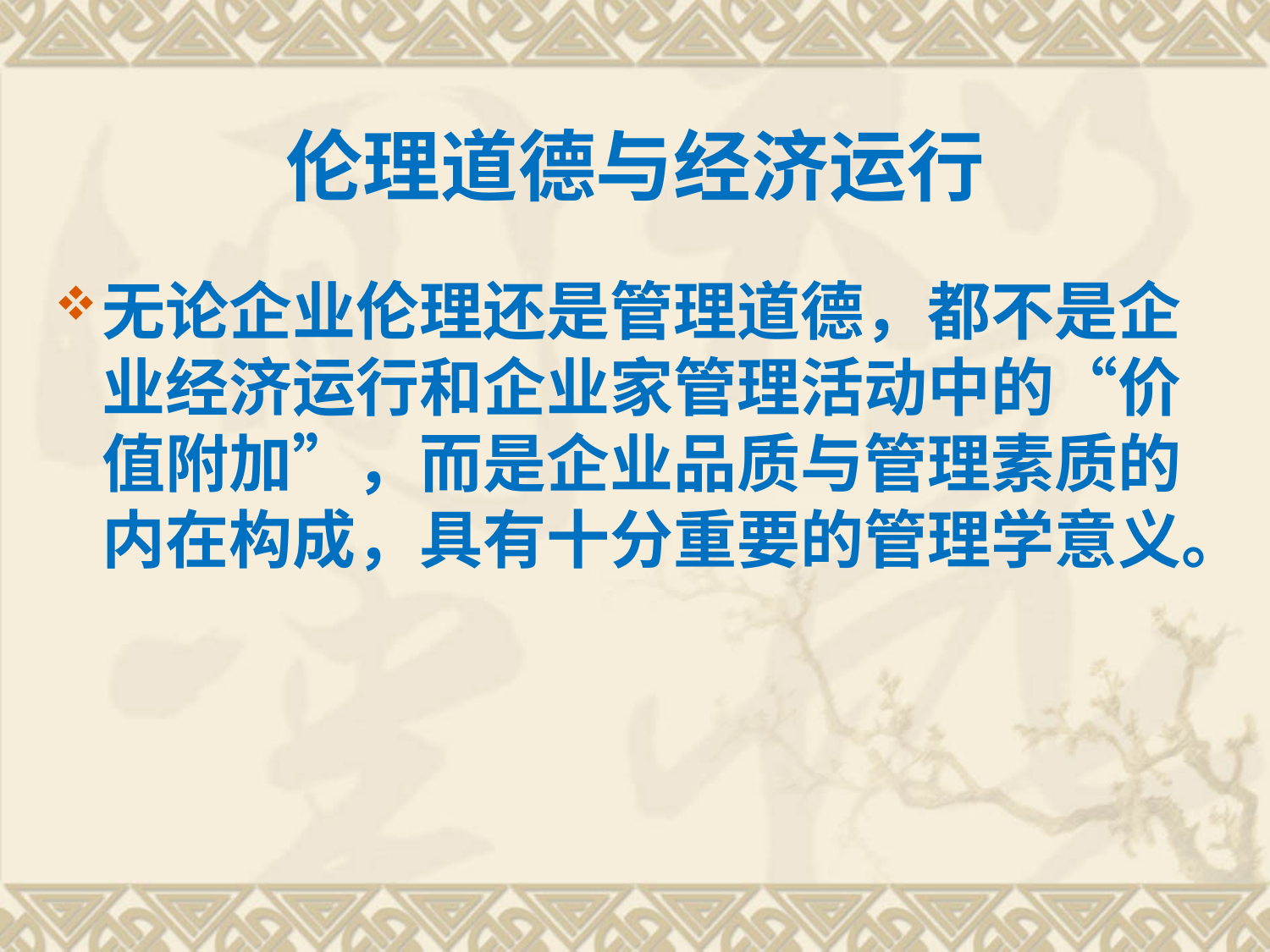

# 伦理道德与经济运行
无论企业伦理还是管理道德，都不是企业经济运行和企业家管理活动中的“价值附加”，而是企业品质与管理素质的内在构成，具有十分重要的管理学意义。